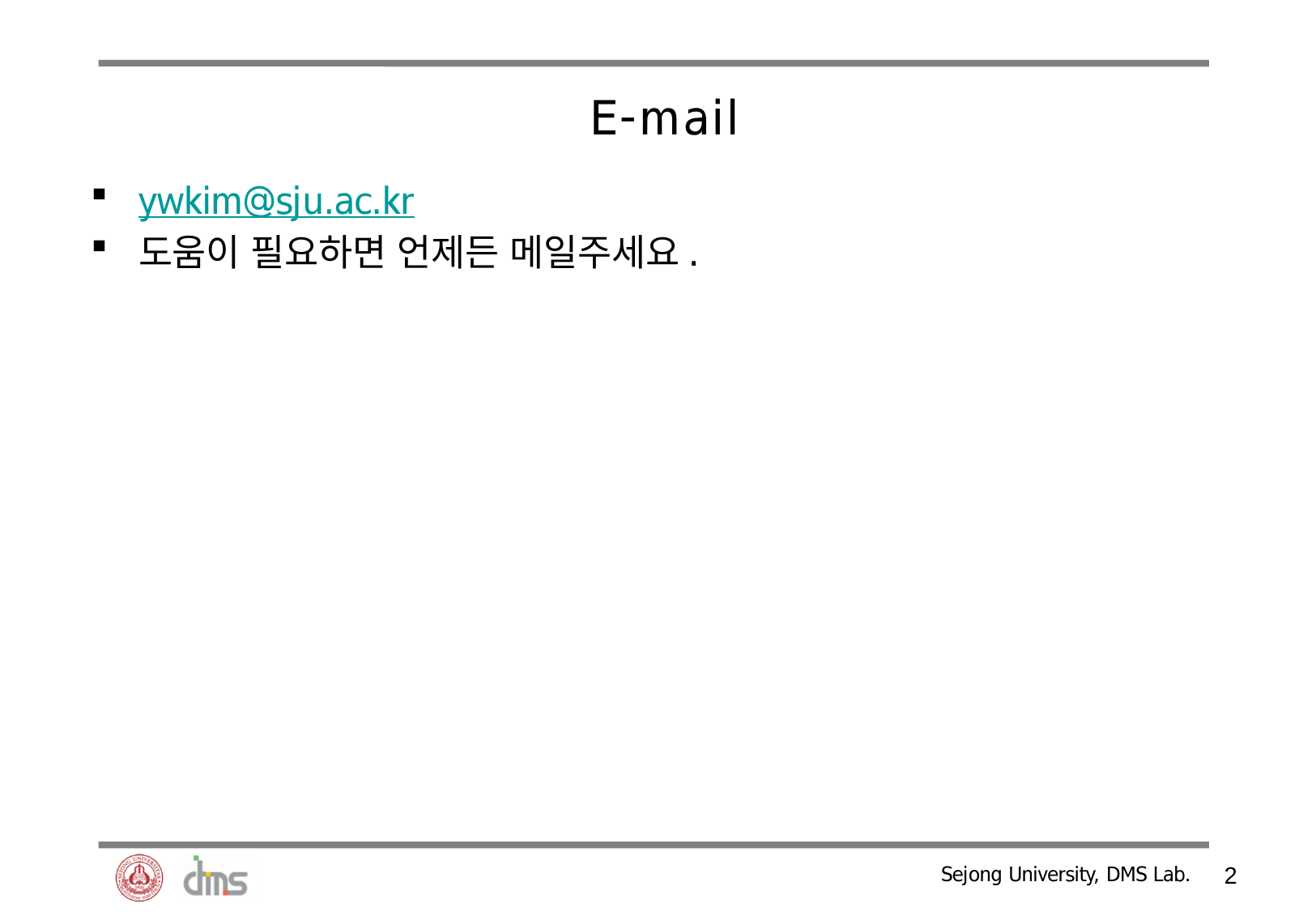

# E-mail
ywkim@sju.ac.kr
도움이 필요하면 언제든 메일주세요.
2